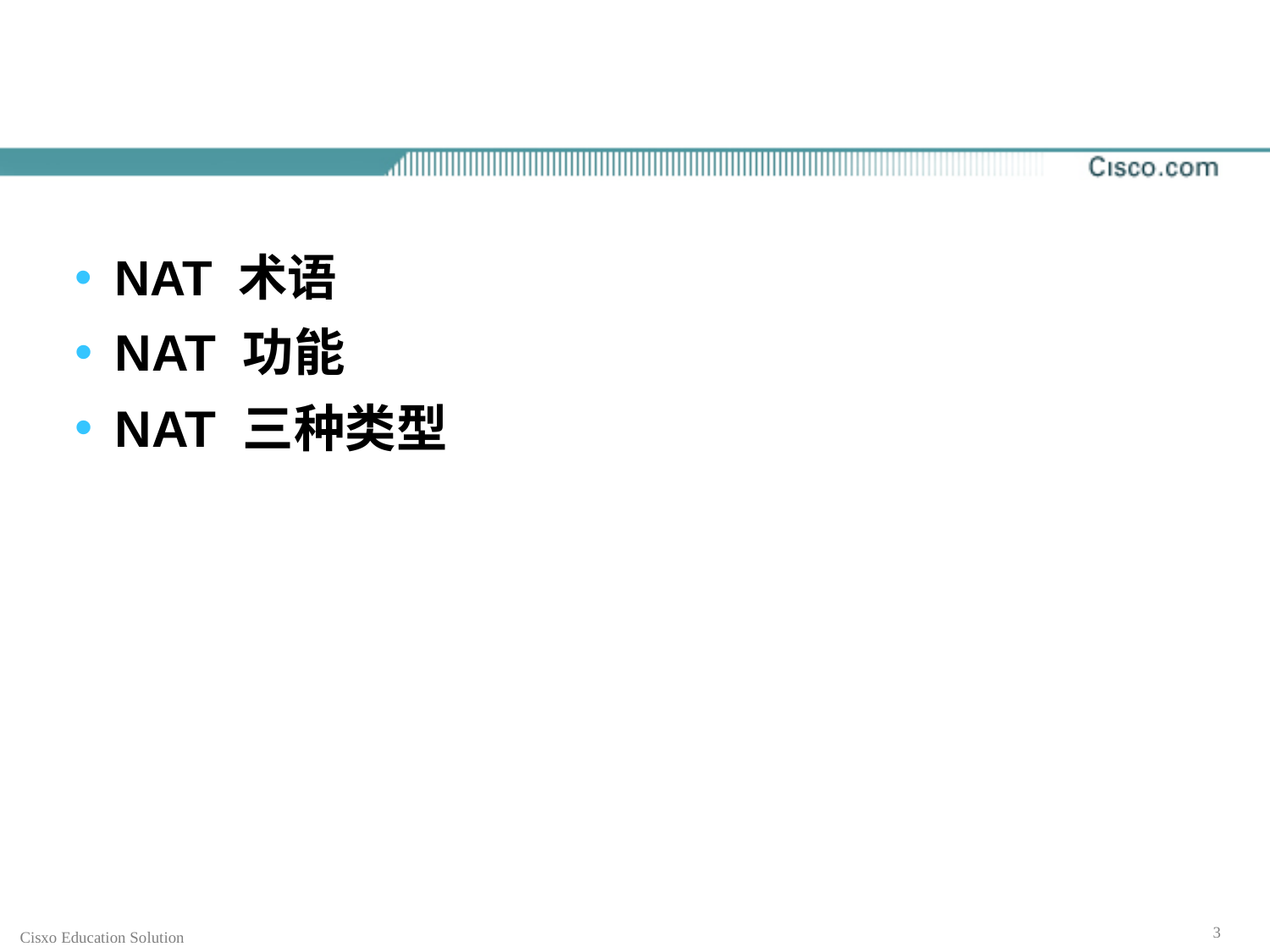

#
NAT 术语
NAT 功能
NAT 三种类型